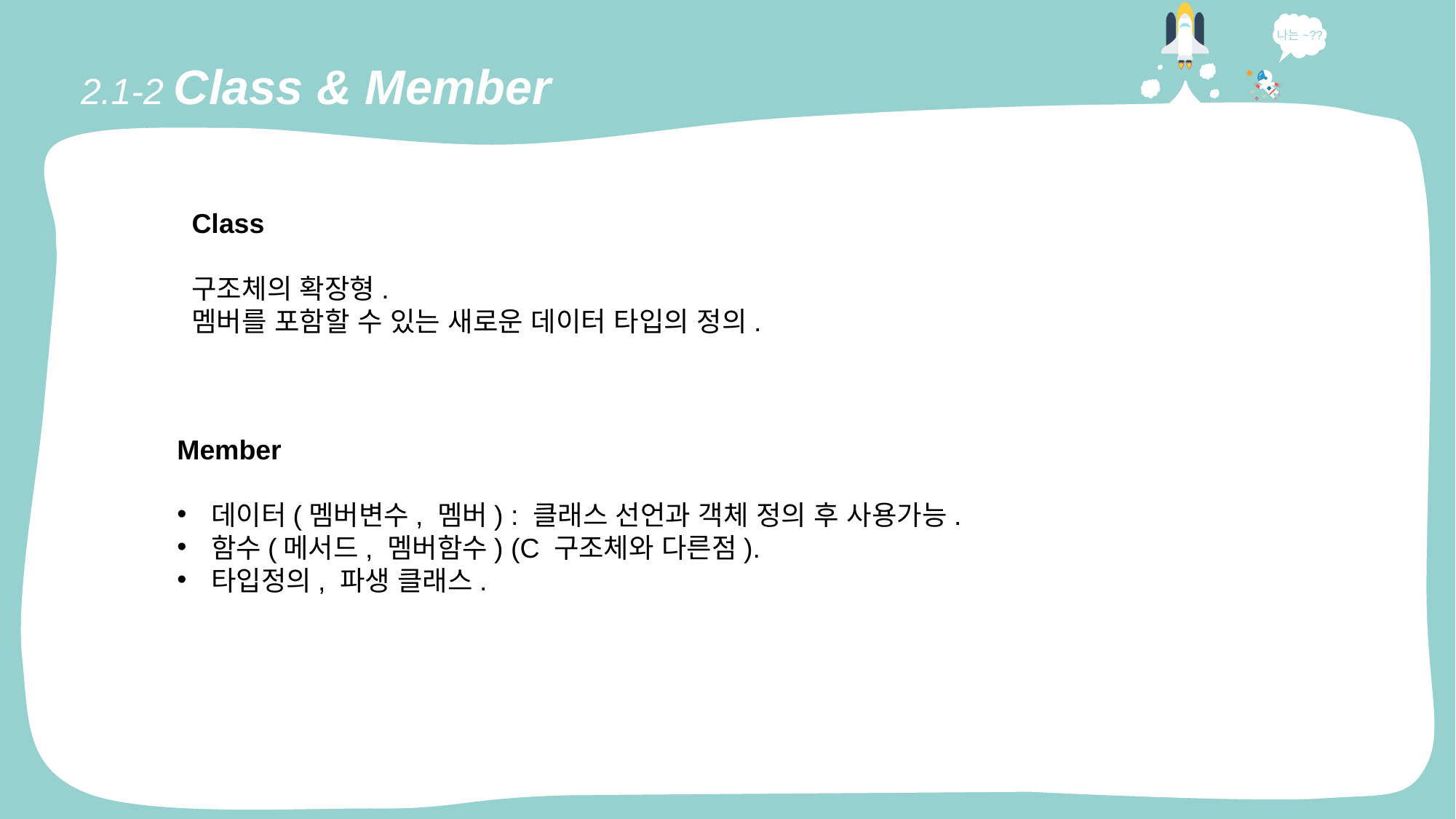

나는~??

2.1-2 Class & Member

Class

구조체의 확장형.
멤버를 포함할 수 있는 새로운 데이터 타입의 정의.

Member

데이터(멤버변수, 멤버) : 클래스 선언과 객체 정의 후 사용가능.
함수(메서드, 멤버함수) (C 구조체와 다른점).
타입정의, 파생 클래스.